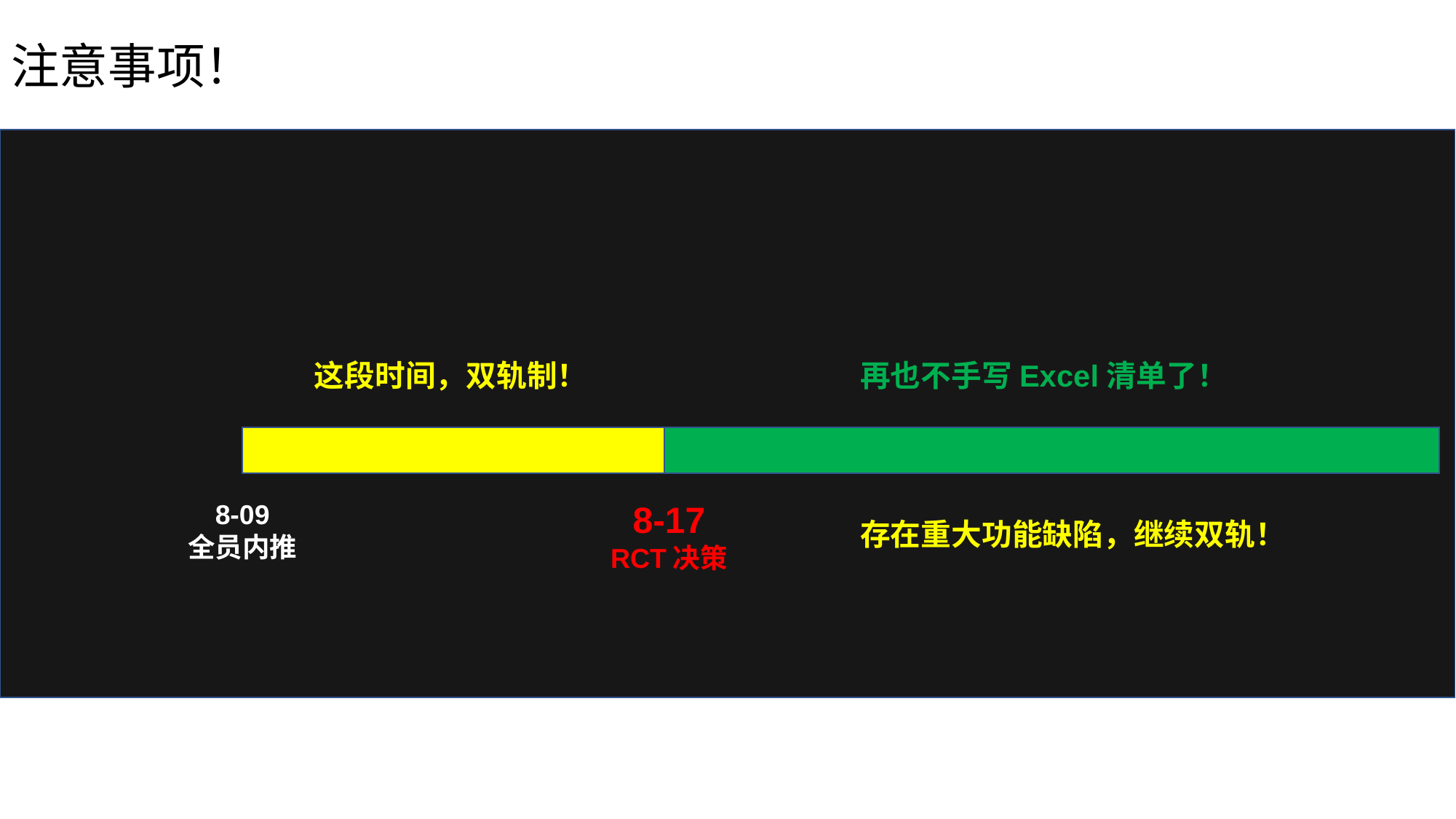

# 注意事项！

这段时间，双轨制！
再也不手写Excel清单了！

8-09
全员内推
8-17
RCT决策
存在重大功能缺陷，继续双轨！